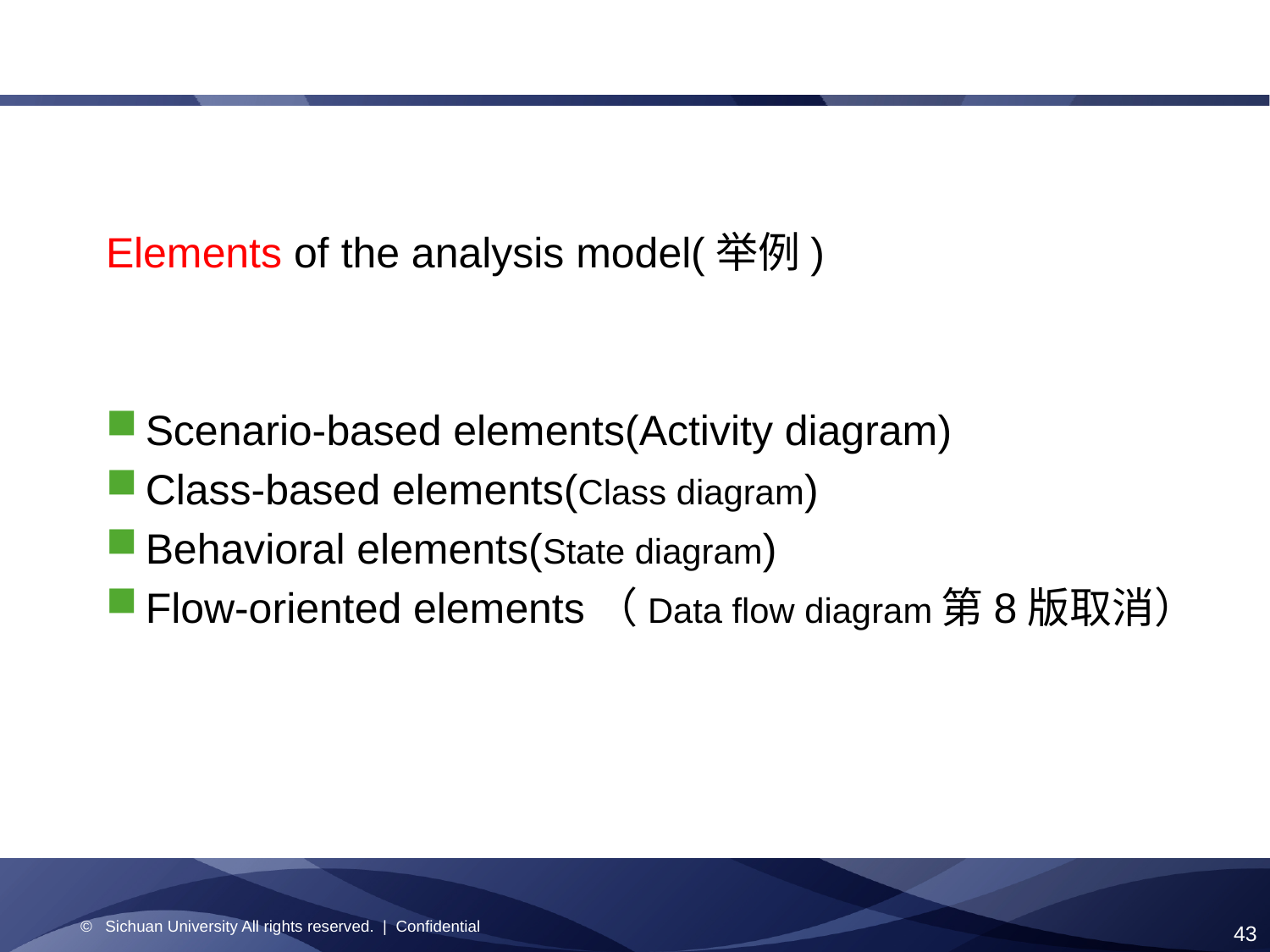

Elements of the analysis model(举例)

Scenario-based elements(Activity diagram)
Class-based elements(Class diagram)
Behavioral elements(State diagram)
Flow-oriented elements（Data flow diagram第8版取消）

©   Sichuan University All rights reserved.  |  Confidential
43